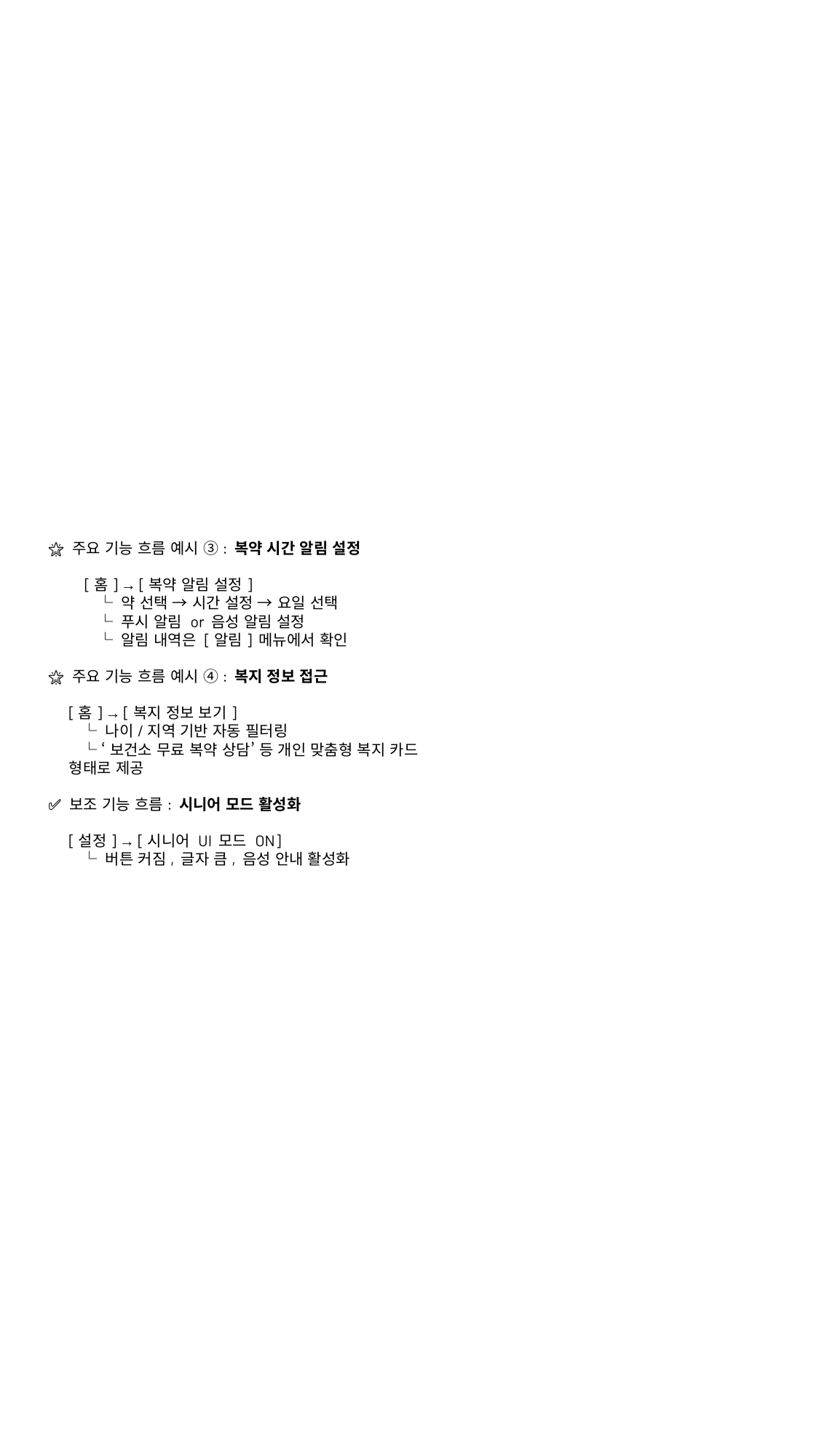

🌟 주요 기능 흐름 예시 ③: 복약 시간 알림 설정
[홈] → [복약 알림 설정]
   └ 약 선택 → 시간 설정 → 요일 선택
   └ 푸시 알림 or 음성 알림 설정
   └ 알림 내역은 [알림] 메뉴에서 확인
🌟 주요 기능 흐름 예시 ④: 복지 정보 접근
[홈] → [복지 정보 보기]
   └ 나이/지역 기반 자동 필터링
   └ ‘보건소 무료 복약 상담’ 등 개인 맞춤형 복지 카드 형태로 제공
✅ 보조 기능 흐름: 시니어 모드 활성화
[설정] → [시니어 UI 모드 ON]
   └ 버튼 커짐, 글자 큼, 음성 안내 활성화